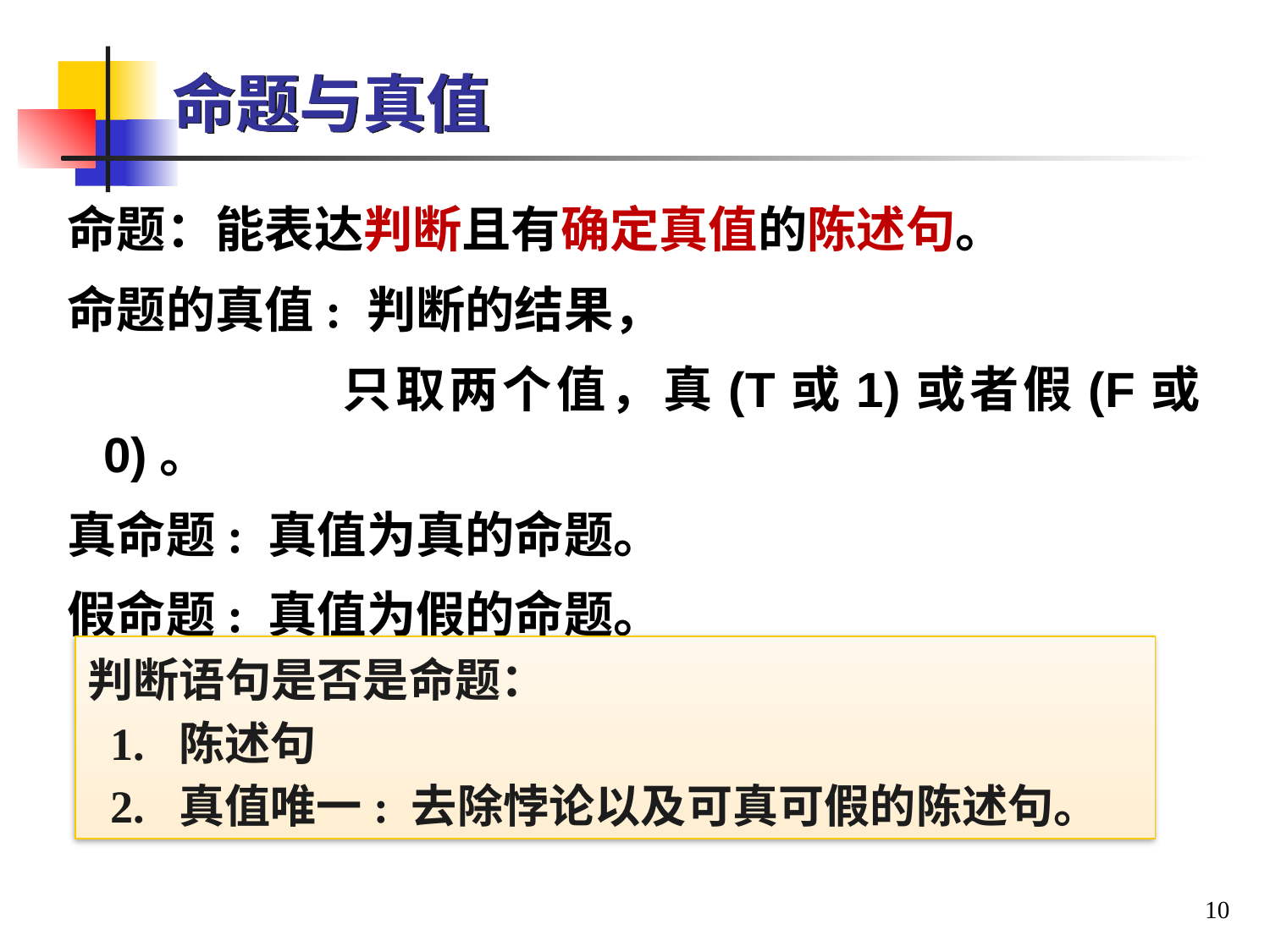

# 命题与真值
命题：能表达判断且有确定真值的陈述句。
命题的真值: 判断的结果，
		      只取两个值，真(T或1)或者假(F或0)。
真命题: 真值为真的命题。
假命题: 真值为假的命题。
判断语句是否是命题：
  1.  陈述句
  2.  真值唯一: 去除悖论以及可真可假的陈述句。
10